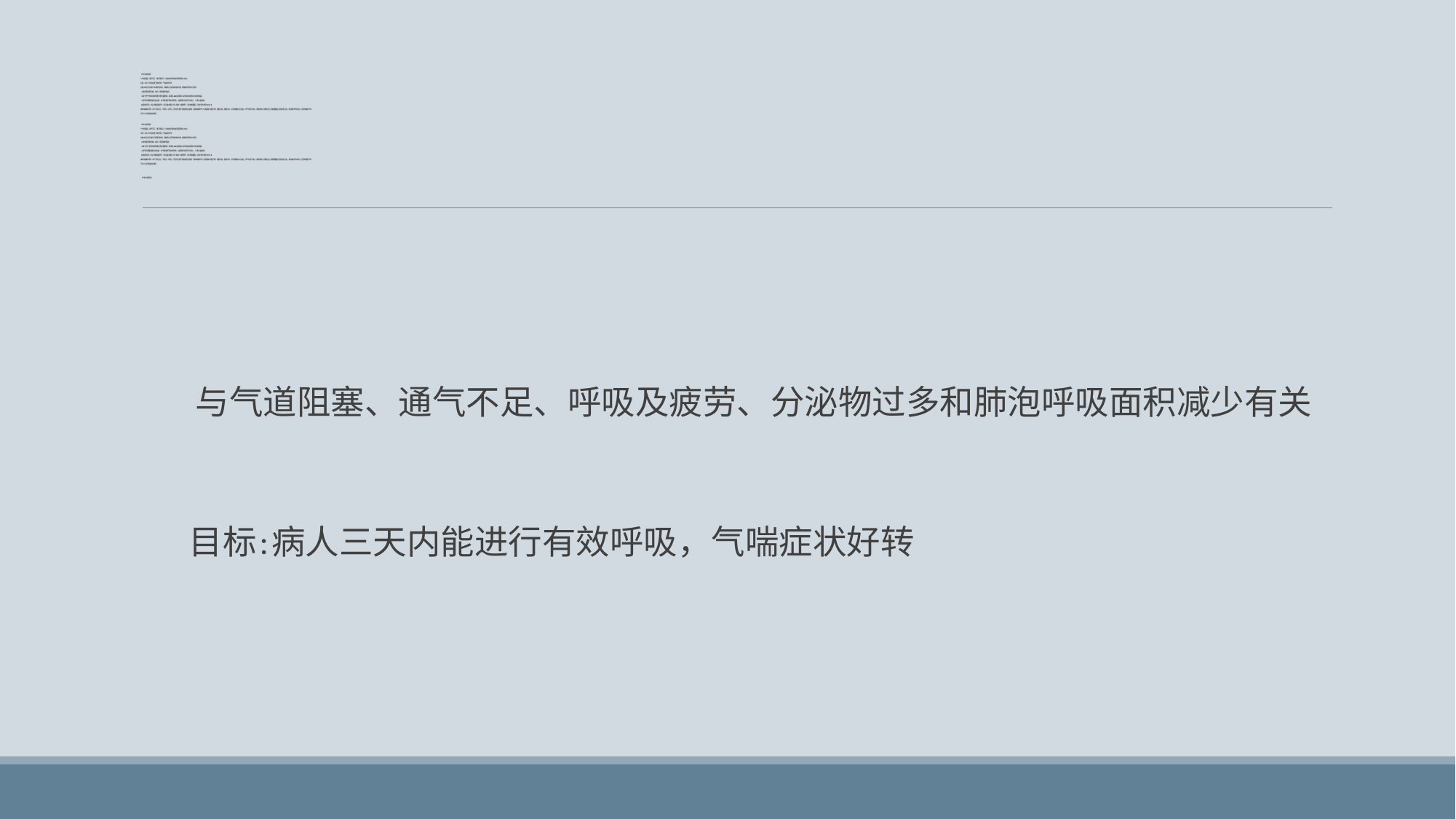

# P1 :气体交换受损       与气道阻塞、通气不足、呼吸及疲劳、分泌物过多和肺泡呼吸面积减少有关       目标:病人三天内能进行有效呼吸，气喘症状好转       措施:  1.休息与活动病人采取舒适体位，晚期病人宜采取身体前倾位，  使辅助呼吸及参与呼吸。       2.病情观察观察咳嗽、咳痰、呼吸困难的程度       3.氧疗护理一 般采用鼻导管持续低流量吸氧， 氧流量1~2L/ min,应避免吸入氧浓度过高导致二氧化碳潴留。       4.用药护理遵医嘱应用抗生素，支气管舒张药和祛痰药物，注意观察疗效及不良反应。5.呼吸功能锻炼       1):缩唇式呼吸(病人闭嘴经鼻吸气，然后通过缩唇{吹口哨样}缓慢呼气， 同时收缩腹部，吸与呼的比例为: 1:2或1:3)       2):瞩式或腹 式呼吸:病人可取立位、平卧位、 半卧位，两手分别放于前胸部和上腹部。用鼻缓慢吸气时，膈肌最大程度下降，腹肌松弛，腹部凸出，手感到腹部向上抬起。呼气时用口呼出，腹肌收缩，膈肌松弛，膈肌随腹 腔内压增加而上抬，推动肺部气体排出， 手感到腹部下降。       评价: 3日内患者症状减轻       P1 :气体交换受损       与气道阻塞、通气不足、呼吸及疲劳、分泌物过多和肺泡呼吸面积减少有关       目标:病人三天内能进行有效呼吸，气喘症状好转       措施:  1.休息与活动病人采取舒适体位，晚期病人宜采取身体前倾位，  使辅助呼吸及参与呼吸。       2.病情观察观察咳嗽、咳痰、呼吸困难的程度       3.氧疗护理一 般采用鼻导管持续低流量吸氧， 氧流量1~2L/ min,应避免吸入氧浓度过高导致二氧化碳潴留。       4.用药护理遵医嘱应用抗生素，支气管舒张药和祛痰药物，注意观察疗效及不良反应。5.呼吸功能锻炼       1):缩唇式呼吸(病人闭嘴经鼻吸气，然后通过缩唇{吹口哨样}缓慢呼气， 同时收缩腹部，吸与呼的比例为: 1:2或1:3)       2):瞩式或腹 式呼吸:病人可取立位、平卧位、 半卧位，两手分别放于前胸部和上腹部。用鼻缓慢吸气时，膈肌最大程度下降，腹肌松弛，腹部凸出，手感到腹部向上抬起。呼气时用口呼出，腹肌收缩，膈肌松弛，膈肌随腹 腔内压增加而上抬，推动肺部气体排出， 手感到腹部下降。       评价: 3日内患者症状减轻        P1 :气体交换受损
     
        与气道阻塞、通气不足、呼吸及疲劳、分泌物过多和肺泡呼吸面积减少有关
      目标:病人三天内能进行有效呼吸，气喘症状好转